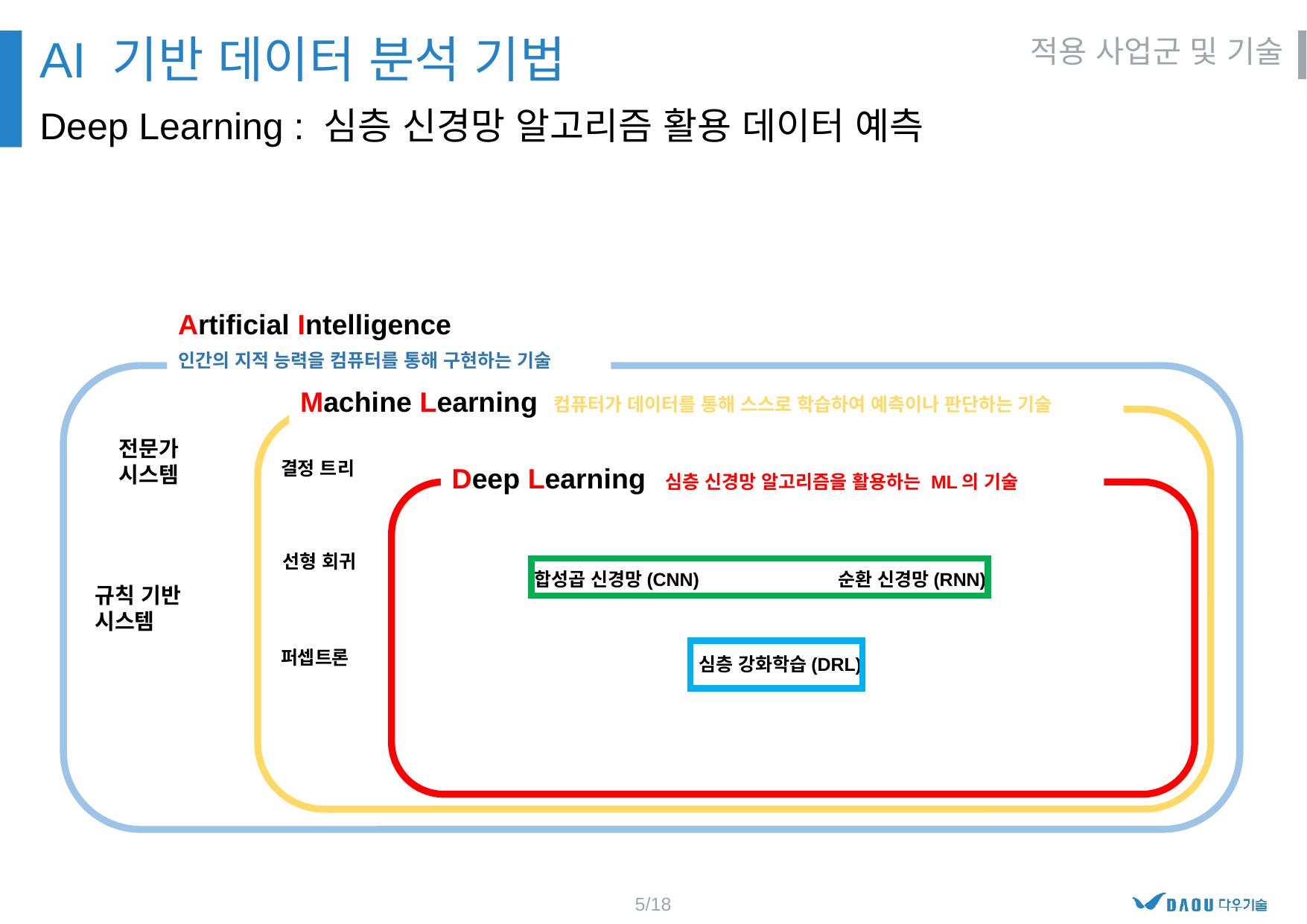

AI 기반 데이터 분석 기법
적용 사업군 및 기술
Deep Learning : 심층 신경망 알고리즘 활용 데이터 예측
Artificial Intelligence
인간의 지적 능력을 컴퓨터를 통해 구현하는 기술

Machine Learning
컴퓨터가 데이터를 통해 스스로 학습하여 예측이나 판단하는 기술

전문가
시스템
결정 트리
Deep Learning
심층 신경망 알고리즘을 활용하는 ML의 기술

선형 회귀

합성곱 신경망(CNN)
순환 신경망(RNN)
규칙 기반 시스템
퍼셉트론

심층 강화학습(DRL)